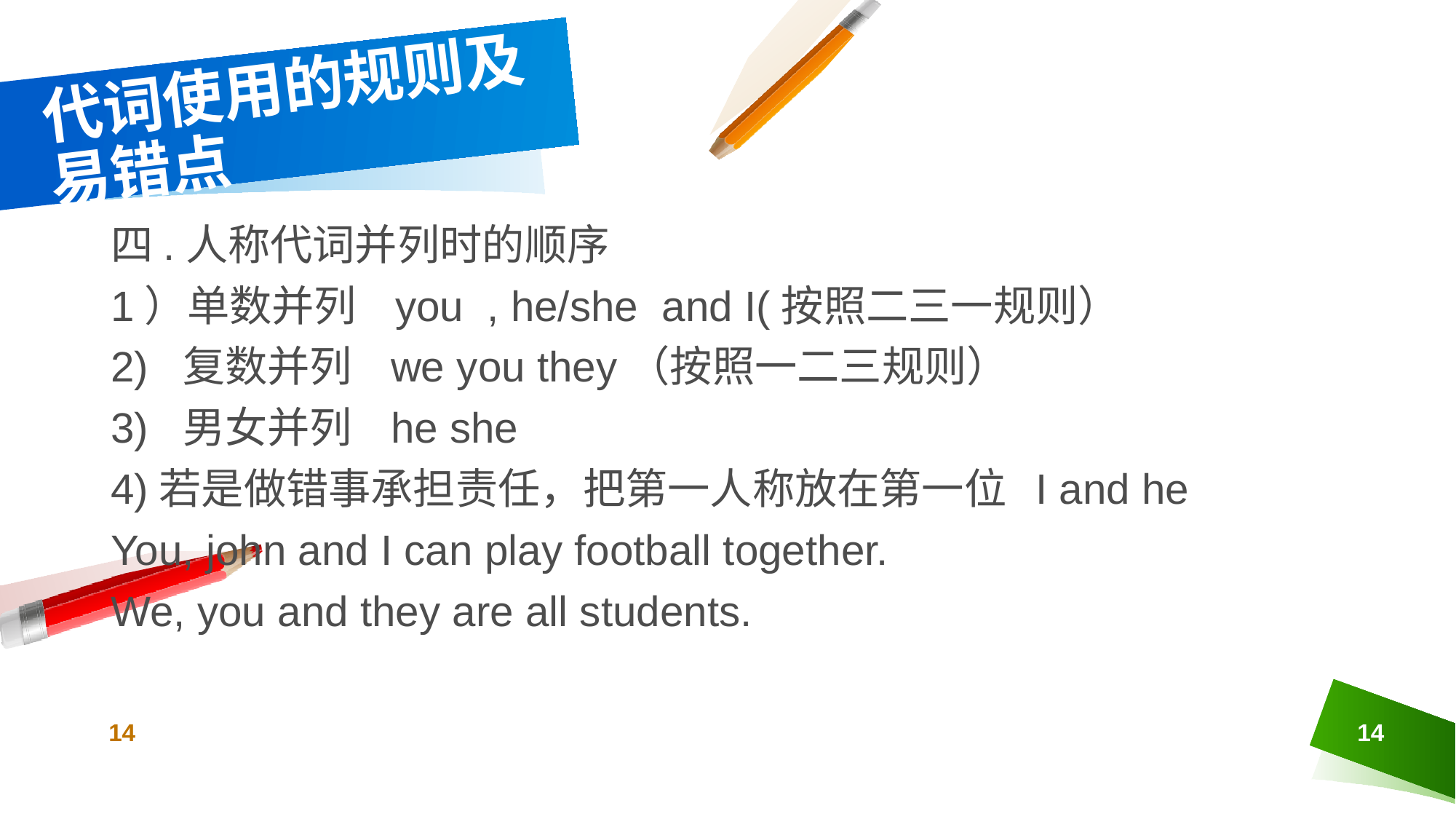

# 代词使用的规则及易错点
四.人称代词并列时的顺序
1）单数并列   you  , he/she  and I(按照二三一规则）
2)  复数并列   we you they（按照一二三规则）
3)  男女并列   he she
4)若是做错事承担责任，把第一人称放在第一位  I and he
You, john and I can play football together.
We, you and they are all students.
14
14